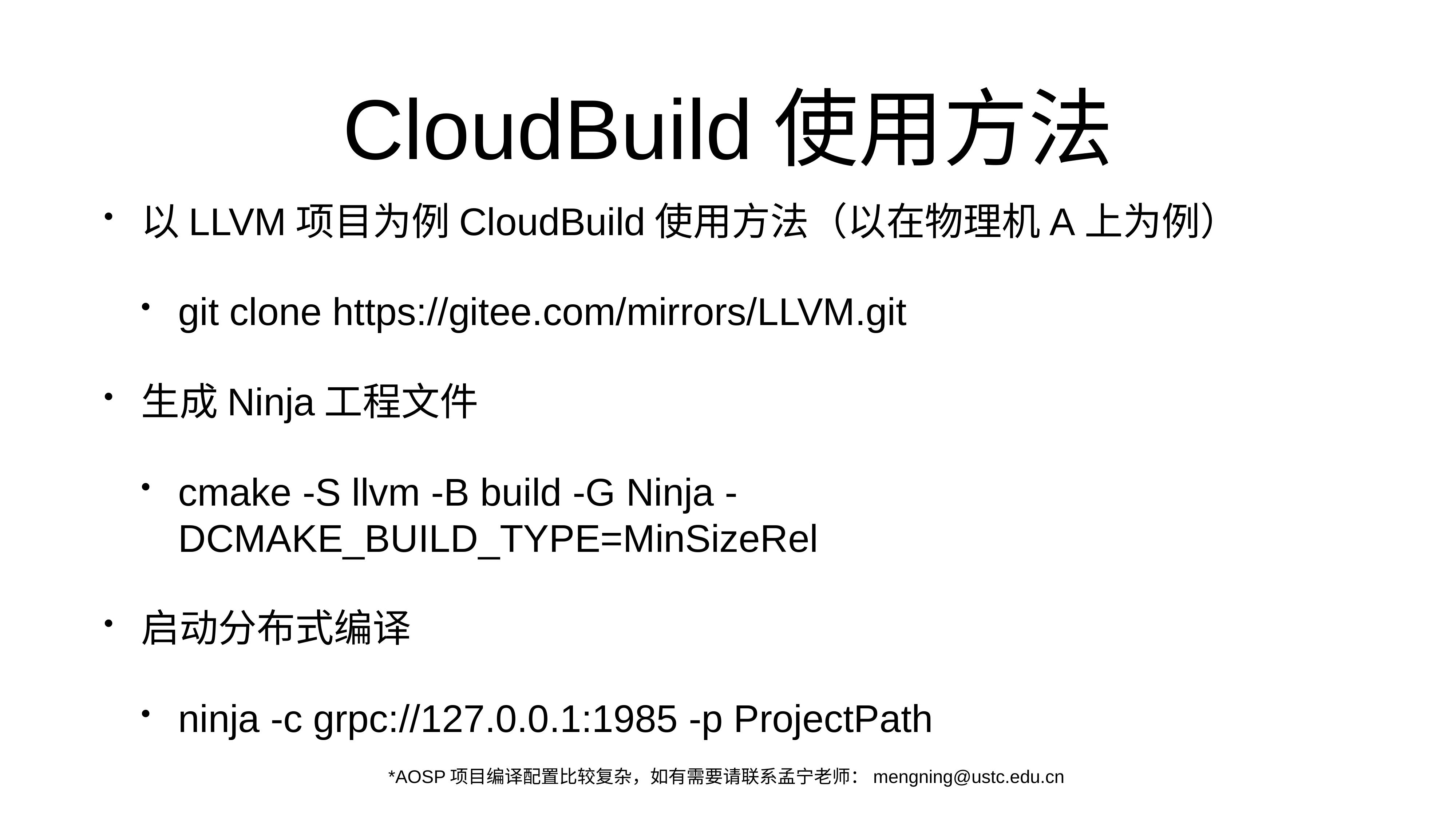

# CloudBuild使用方法
以LLVM项目为例CloudBuild使用方法（以在物理机A上为例）
git clone https://gitee.com/mirrors/LLVM.git
生成Ninja工程文件
cmake -S llvm -B build -G Ninja -DCMAKE_BUILD_TYPE=MinSizeRel
启动分布式编译
ninja -c grpc://127.0.0.1:1985 -p ProjectPath
*AOSP项目编译配置比较复杂，如有需要请联系孟宁老师：mengning@ustc.edu.cn